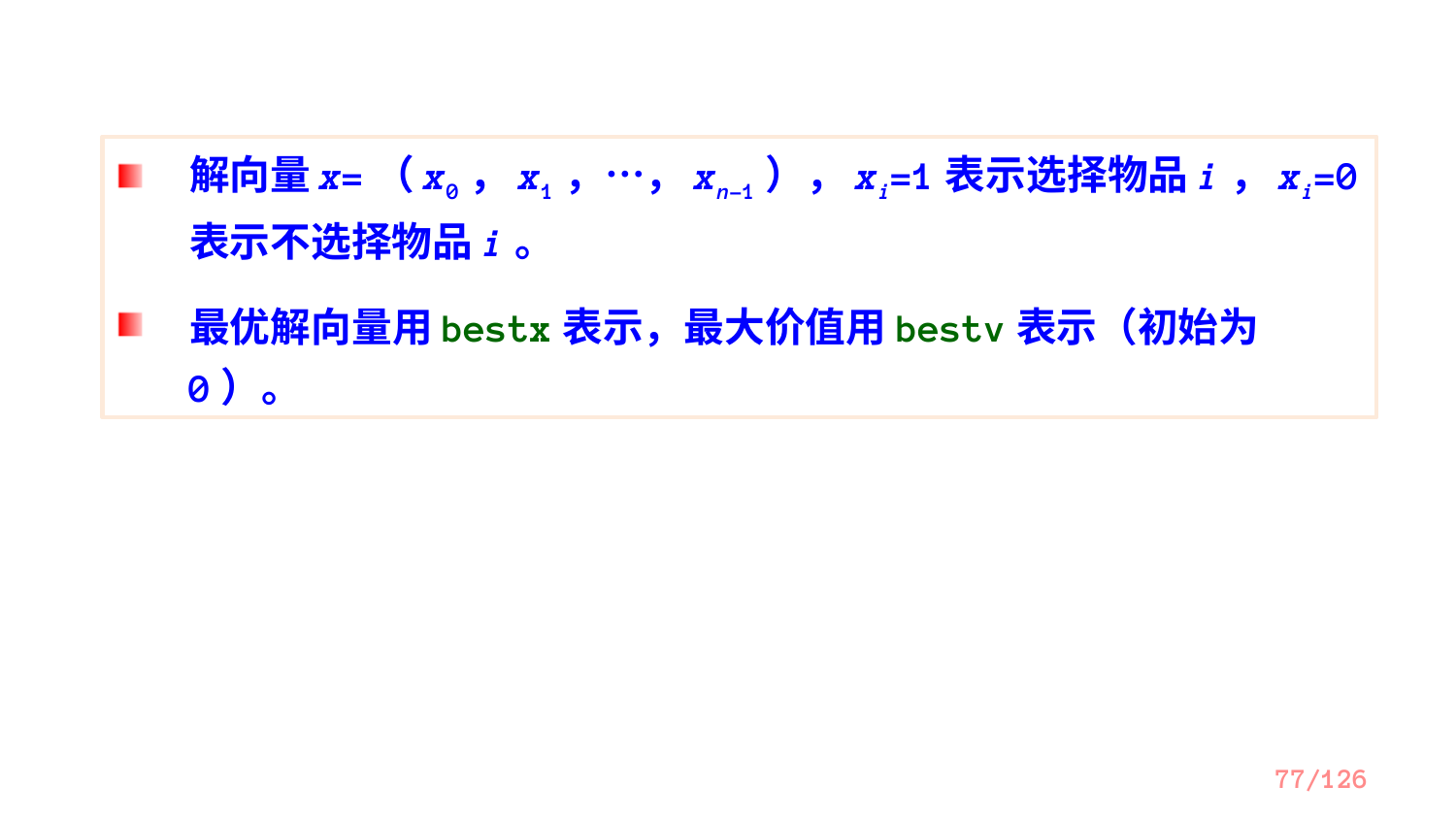

解向量x=（x0，x1，…，xn-1），xi=1表示选择物品i，xi=0表示不选择物品i。
最优解向量用bestx表示，最大价值用bestv表示（初始为0）。
77/126